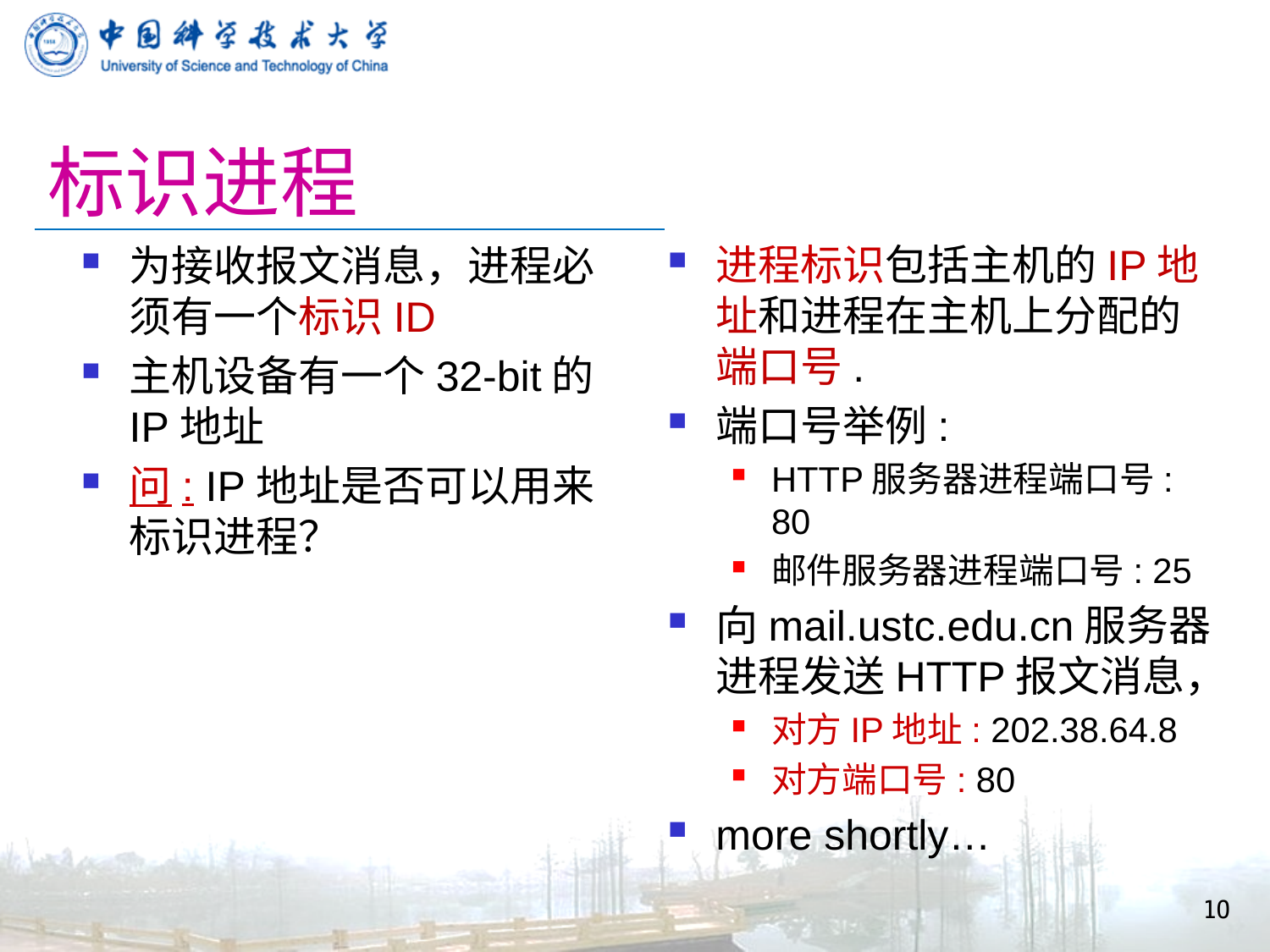

# 标识进程
进程标识包括主机的IP地址和进程在主机上分配的端口号.
端口号举例:
HTTP服务器进程端口号: 80
邮件服务器进程端口号: 25
向mail.ustc.edu.cn服务器进程发送HTTP报文消息，
对方IP地址: 202.38.64.8
对方端口号: 80
more shortly…
为接收报文消息，进程必须有一个标识ID
主机设备有一个32-bit的IP地址
问: IP地址是否可以用来标识进程？
10